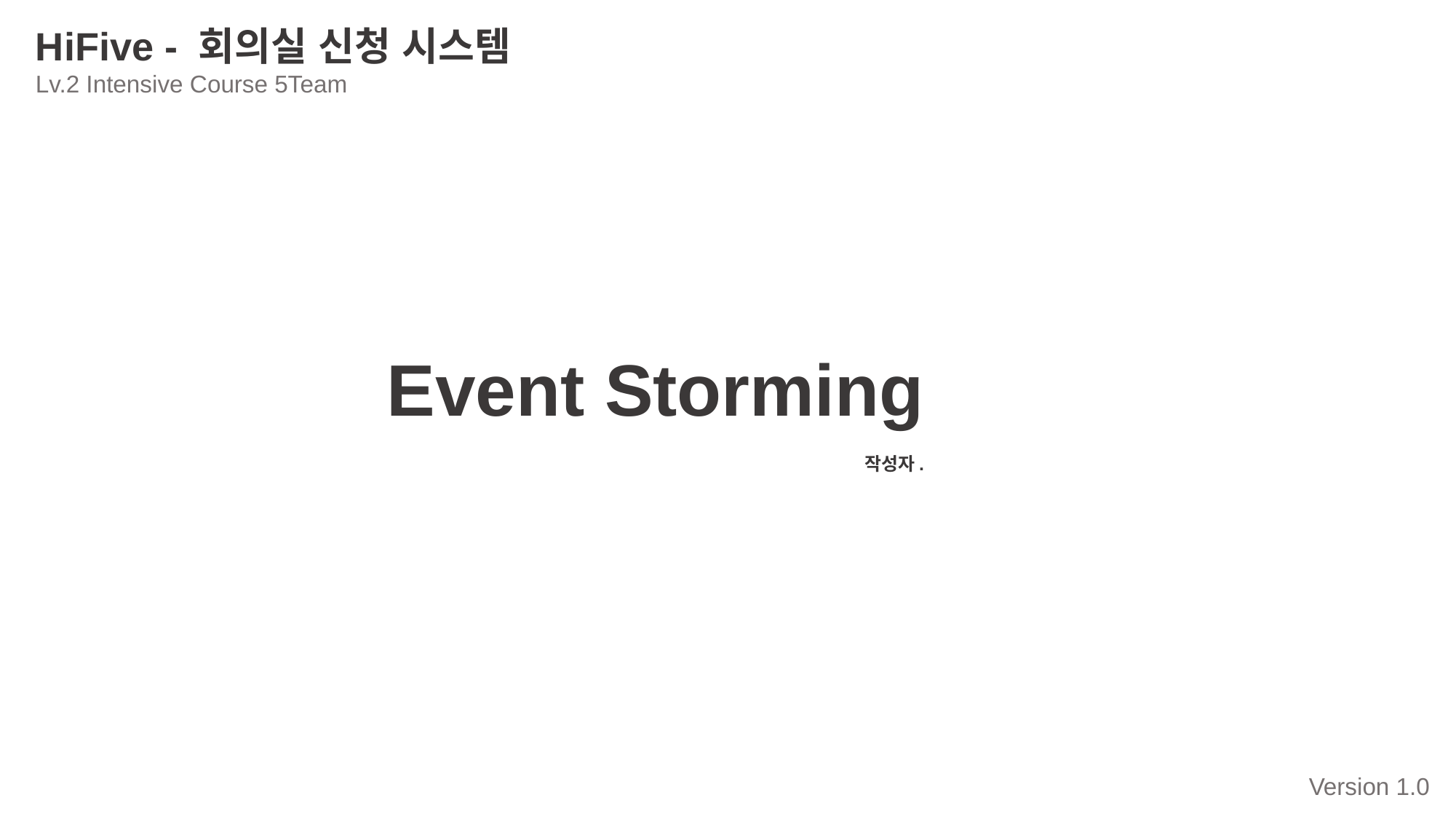

HiFive - 회의실 신청 시스템
Lv.2 Intensive Course 5Team
Event Storming

작성자.
Version 1.0